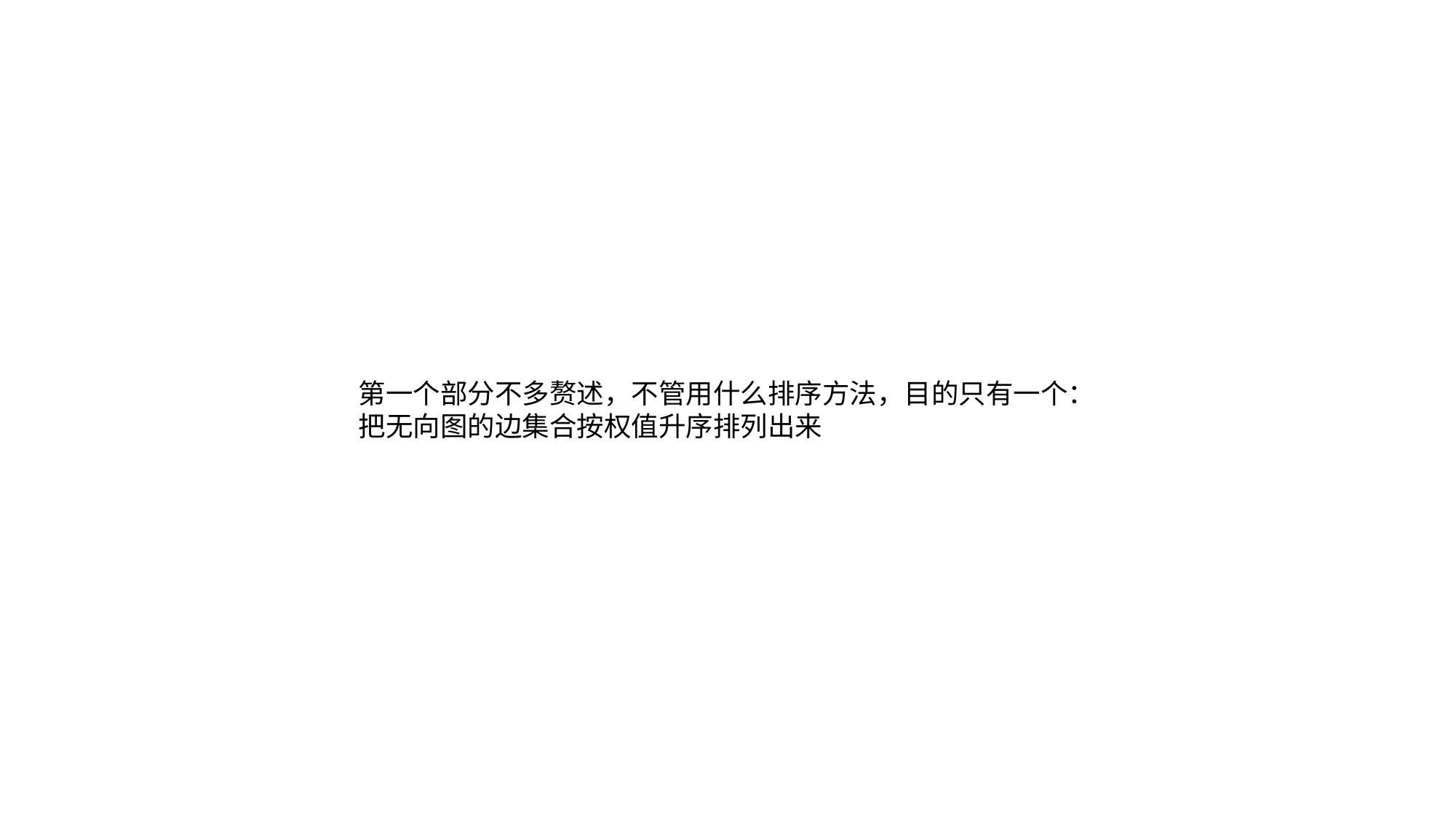

第一个部分不多赘述，不管用什么排序方法，目的只有一个：
把无向图的边集合按权值升序排列出来